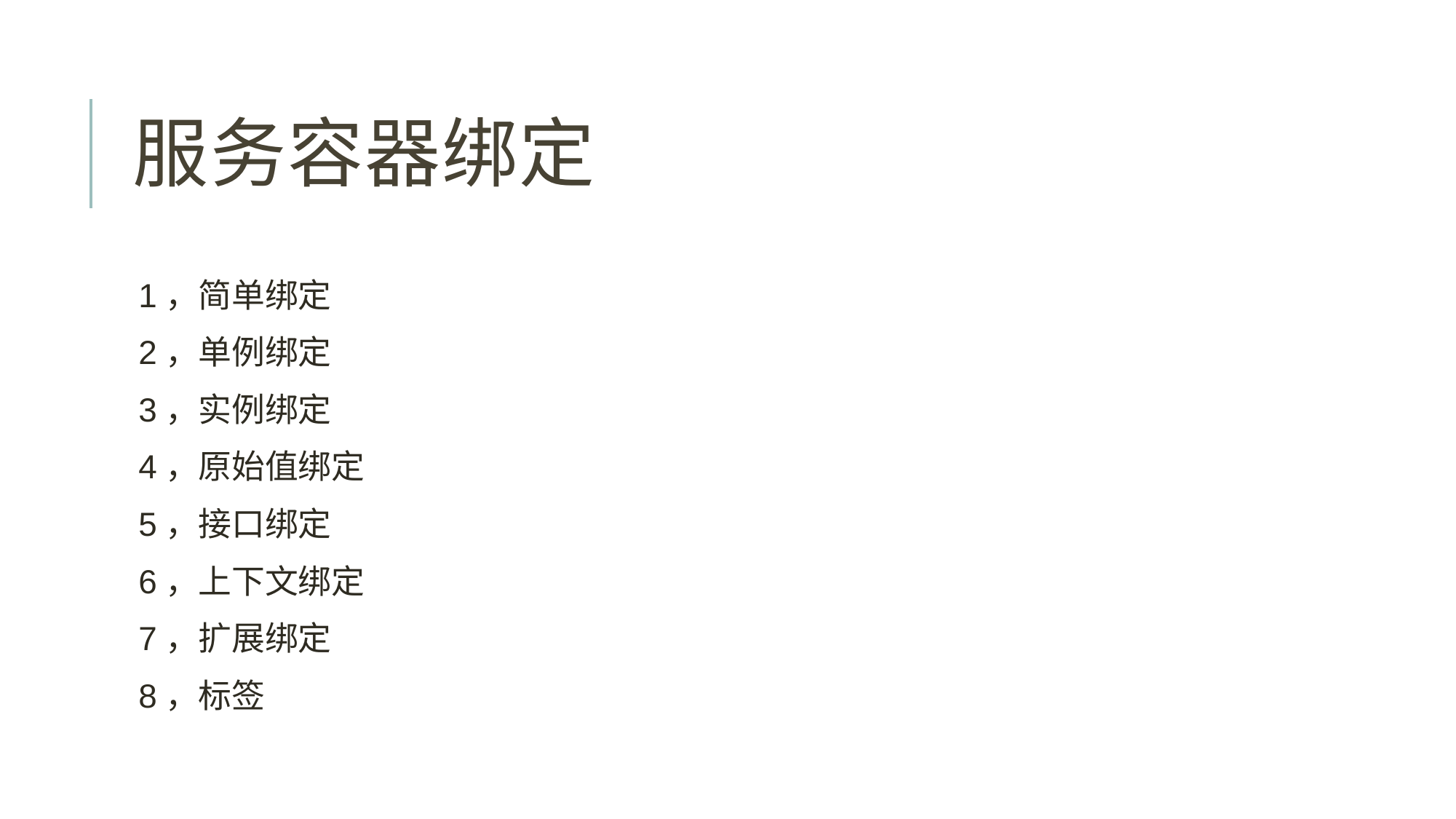

# 服务容器绑定
1，简单绑定
2，单例绑定
3，实例绑定
4，原始值绑定
5，接口绑定
6，上下文绑定
7，扩展绑定
8，标签